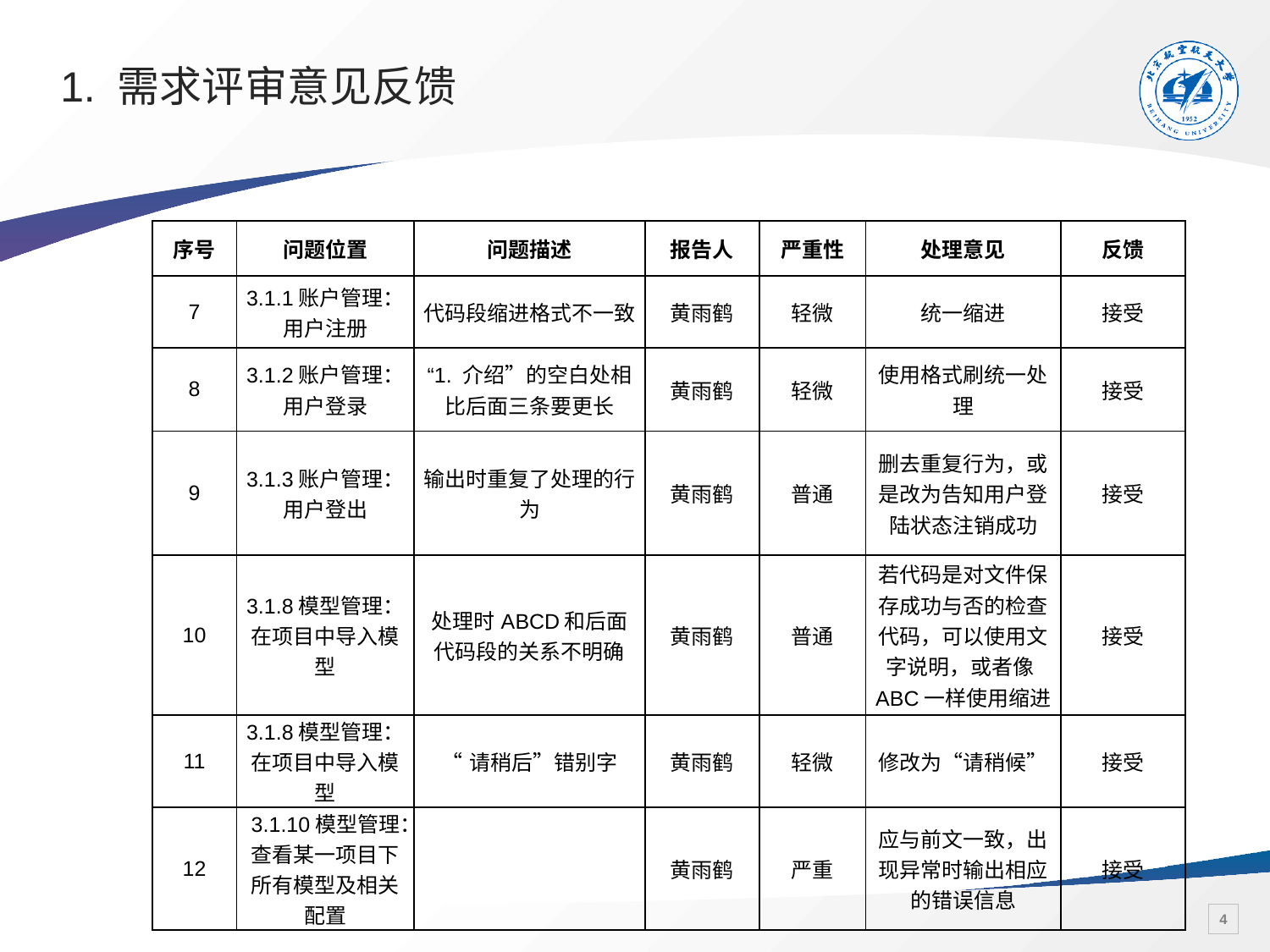

# 1. 需求评审意见反馈
| 序号 | 问题位置 | 问题描述 | 报告人 | 严重性 | 处理意见 | 反馈 |
| --- | --- | --- | --- | --- | --- | --- |
| 7 | 3.1.1账户管理：用户注册 | 代码段缩进格式不一致 | 黄雨鹤 | 轻微 | 统一缩进 | 接受 |
| 8 | 3.1.2账户管理：用户登录 | “1. 介绍”的空白处相比后面三条要更长 | 黄雨鹤 | 轻微 | 使用格式刷统一处理 | 接受 |
| 9 | 3.1.3账户管理：用户登出 | 输出时重复了处理的行为 | 黄雨鹤 | 普通 | 删去重复行为，或是改为告知用户登陆状态注销成功 | 接受 |
| 10 | 3.1.8模型管理：在项目中导入模型 | 处理时ABCD和后面代码段的关系不明确 | 黄雨鹤 | 普通 | 若代码是对文件保存成功与否的检查代码，可以使用文字说明，或者像ABC一样使用缩进 | 接受 |
| 11 | 3.1.8模型管理：在项目中导入模型 | “请稍后”错别字 | 黄雨鹤 | 轻微 | 修改为“请稍候” | 接受 |
| 12 | 3.1.10模型管理：查看某一项目下所有模型及相关配置 |  | 黄雨鹤 | 严重 | 应与前文一致，出现异常时输出相应的错误信息 | 接受 |